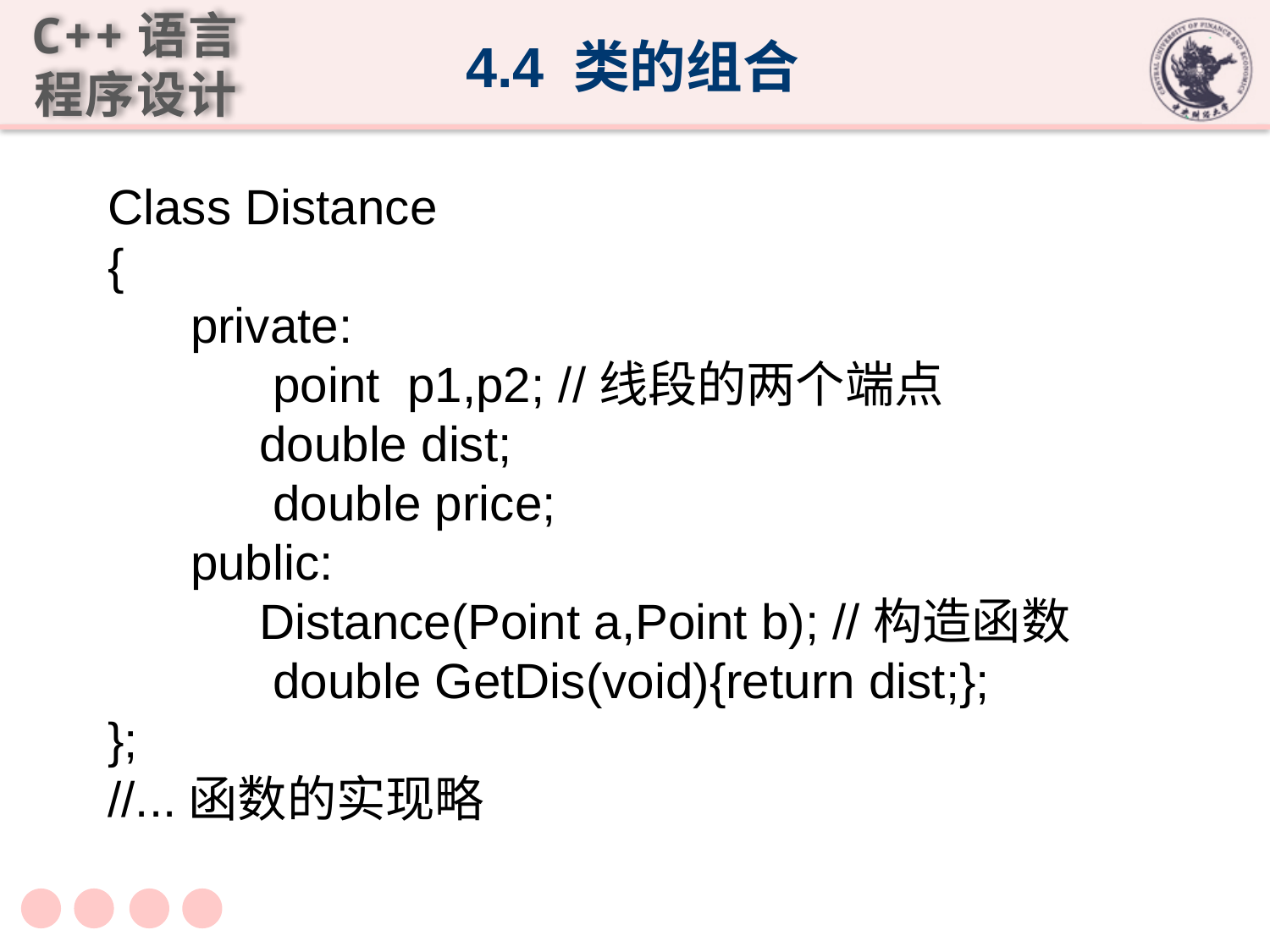

4.4 类的组合
Class Distance
{
      private:
            point  p1,p2; //线段的两个端点
           double dist;
            double price;
      public:
           Distance(Point a,Point b); //构造函数
            double GetDis(void){return dist;};
};
//...函数的实现略